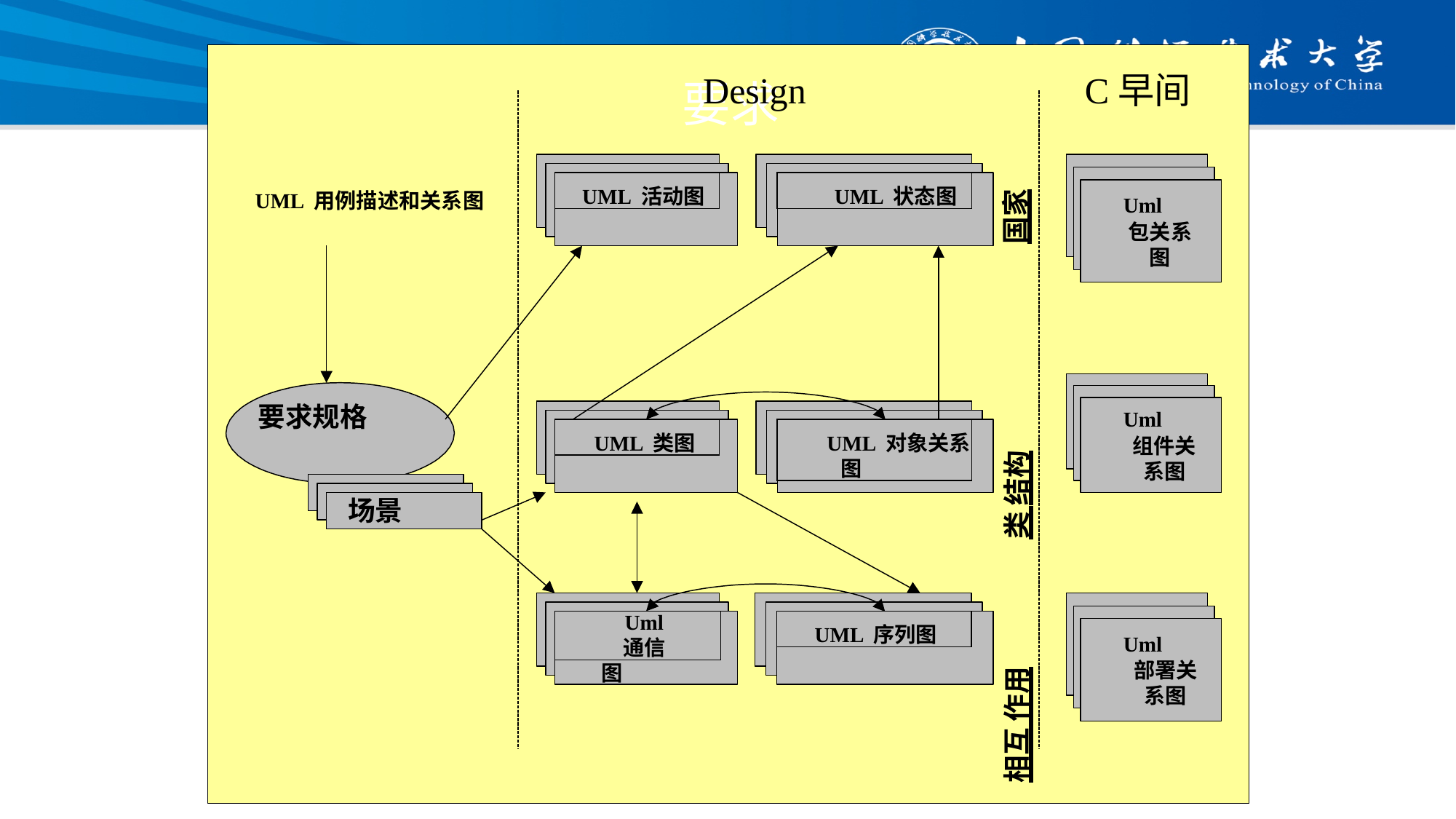

Design
C早间
<subsystem>特定于应用程序的层
ATM 接口

<subsystem> < $xmltag$ >应用-一般层
事务处理帐户的业务

<subsystem> < $xmltag$ > java. awt
中间件层

<subsystem> Java 虚拟机

<subsystem>系统软件层
tcp/ip28
# 要求

国家

UML 活动图

UML 状态图

UML 用例描述和关系图

Uml
包关系图

类 结构

要求规格

Uml
组件关系图

UML 类图

UML 对象关系图

场景

相互 作用

Uml
通信

UML 序列图

Uml
部署关系图
图